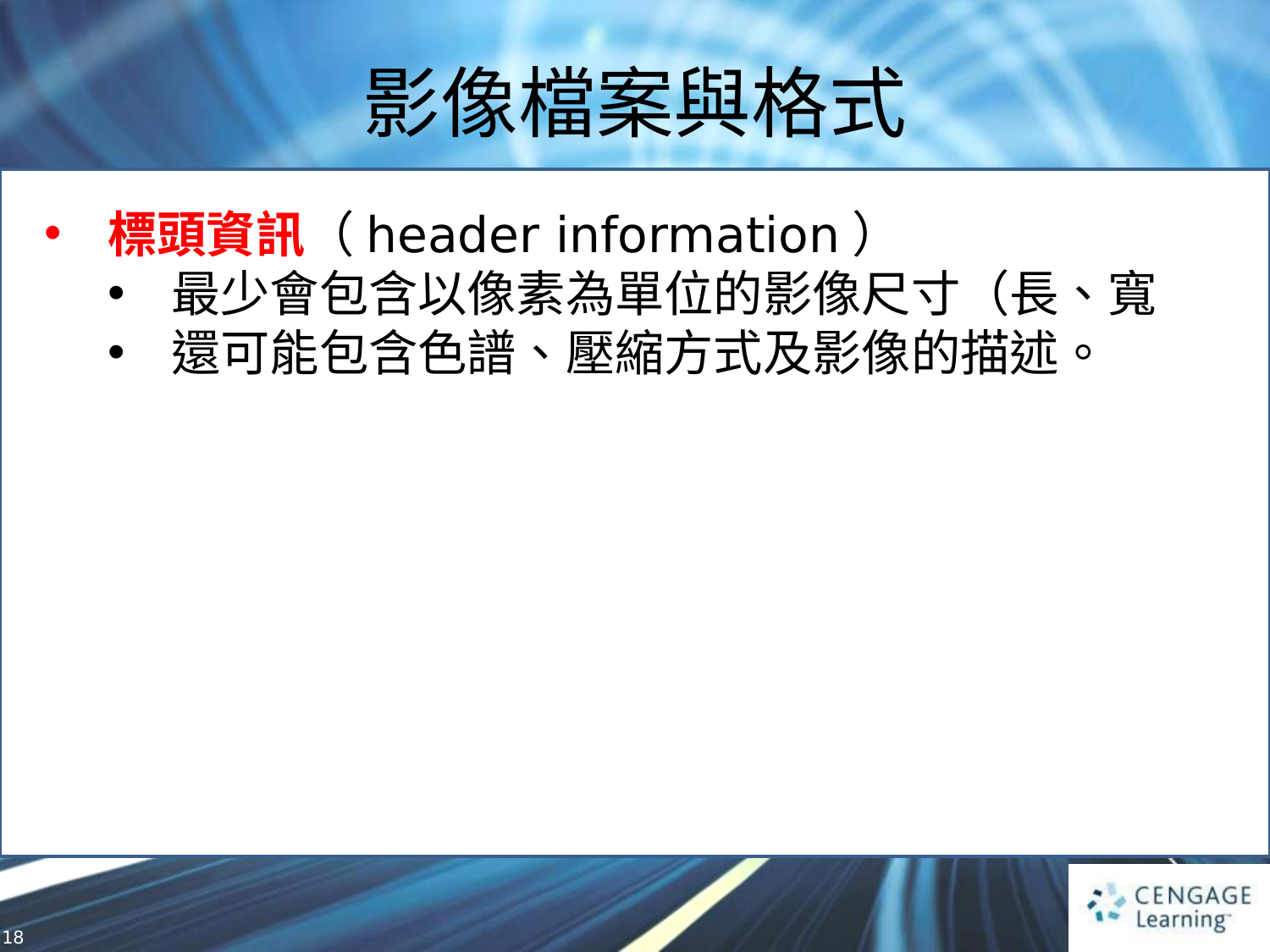

# 影像檔案與格式
標頭資訊（header information）
最少會包含以像素為單位的影像尺寸（長、寬
還可能包含色譜、壓縮方式及影像的描述。